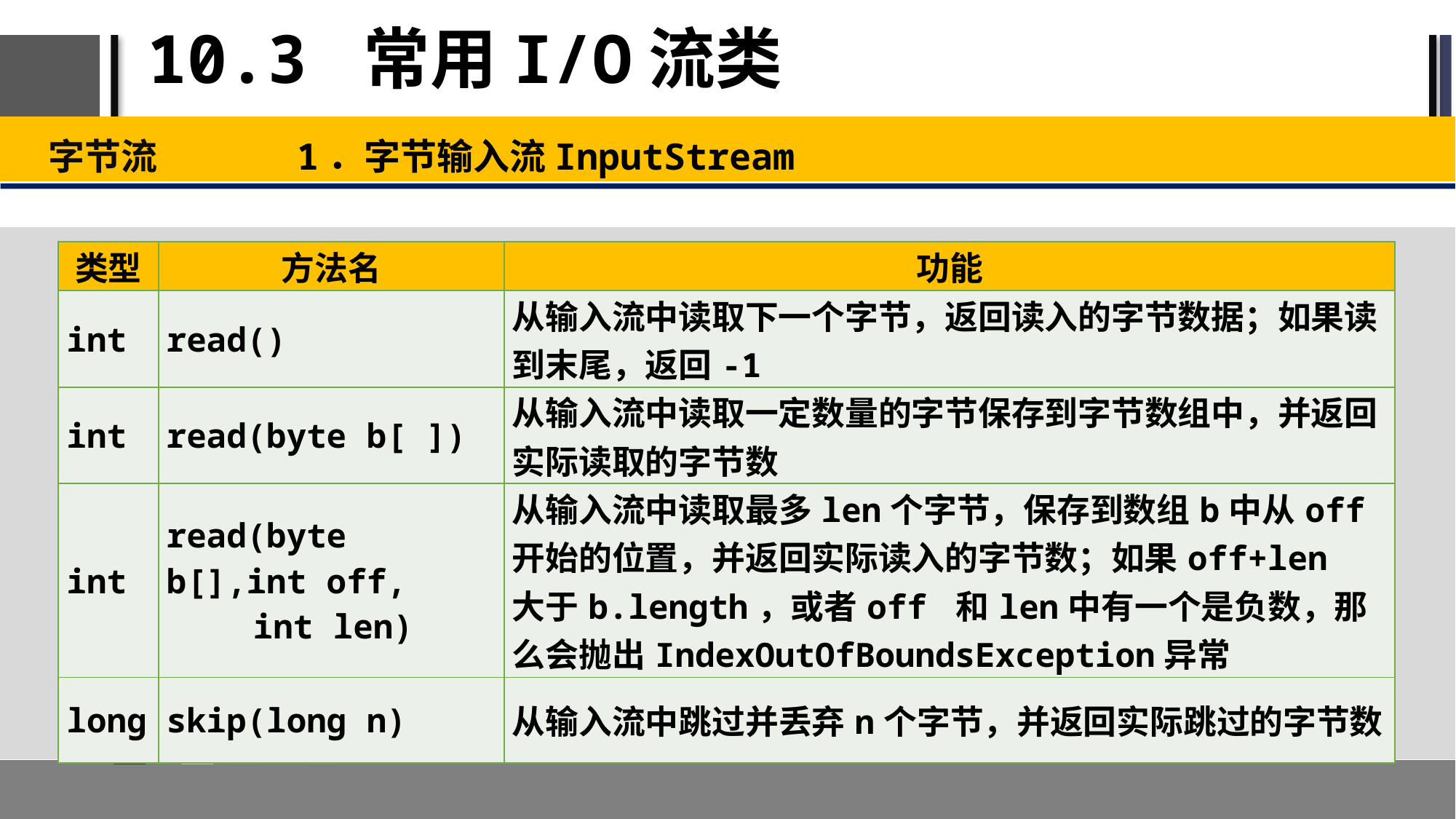

# 10.3 常用I/O流类

字节流                1．字节输入流InputStream

| 类型 | 方法名 | 功能 |
| --- | --- | --- |
| int | read() | 从输入流中读取下一个字节，返回读入的字节数据；如果读到末尾，返回-1 |
| int | read(byte b[ ]) | 从输入流中读取一定数量的字节保存到字节数组中，并返回实际读取的字节数 |
| int | read(byte b[],int off, int len) | 从输入流中读取最多len个字节，保存到数组b中从off开始的位置，并返回实际读入的字节数；如果off+len 大于b.length，或者off 和len中有一个是负数，那么会抛出IndexOutOfBoundsException异常 |
| long | skip(long n) | 从输入流中跳过并丢弃n个字节，并返回实际跳过的字节数 |